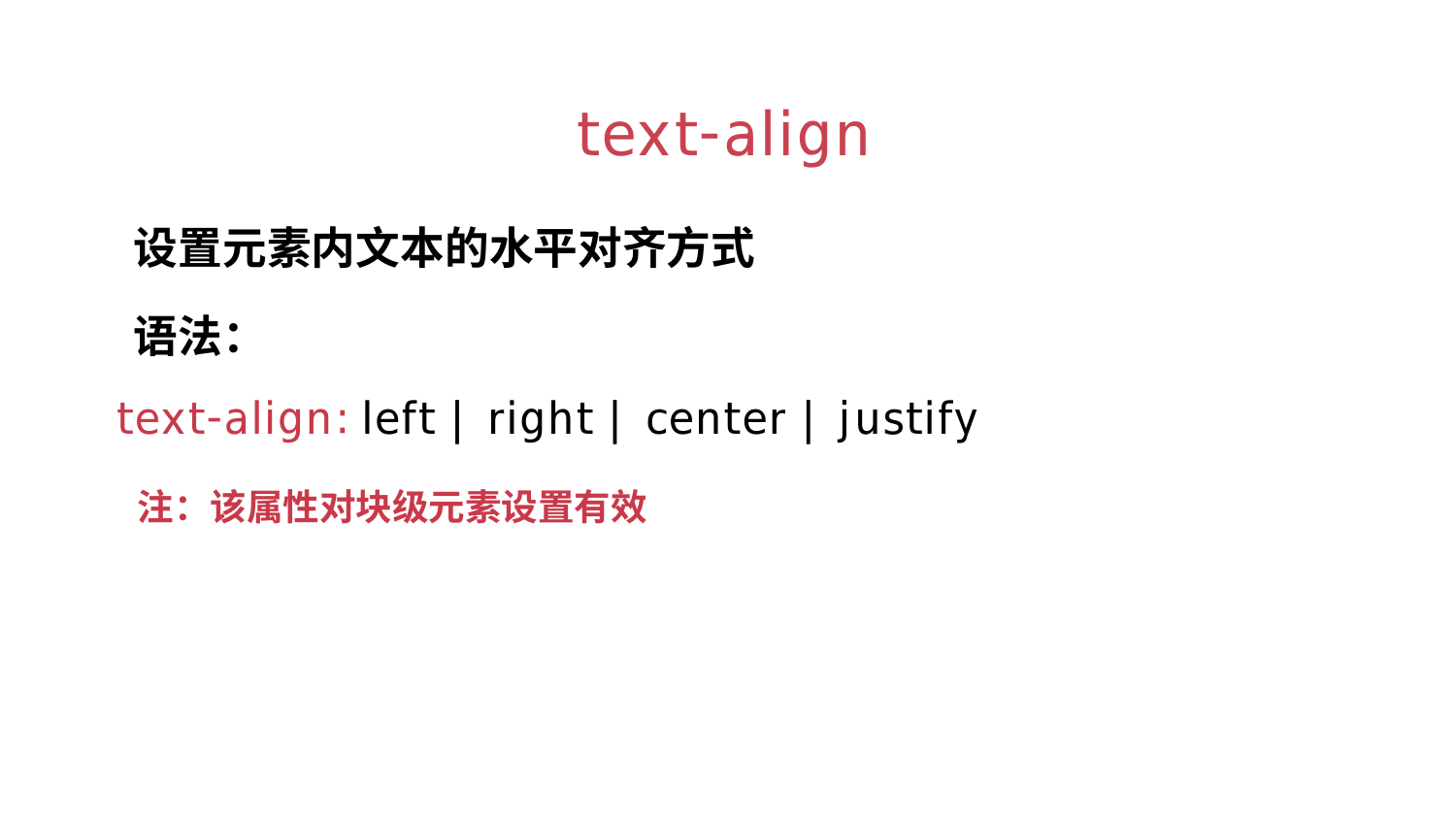

text-align
设置元素内文本的水平对齐方式

语法：
text-align: left | right | center | justify
注：该属性对块级元素设置有效